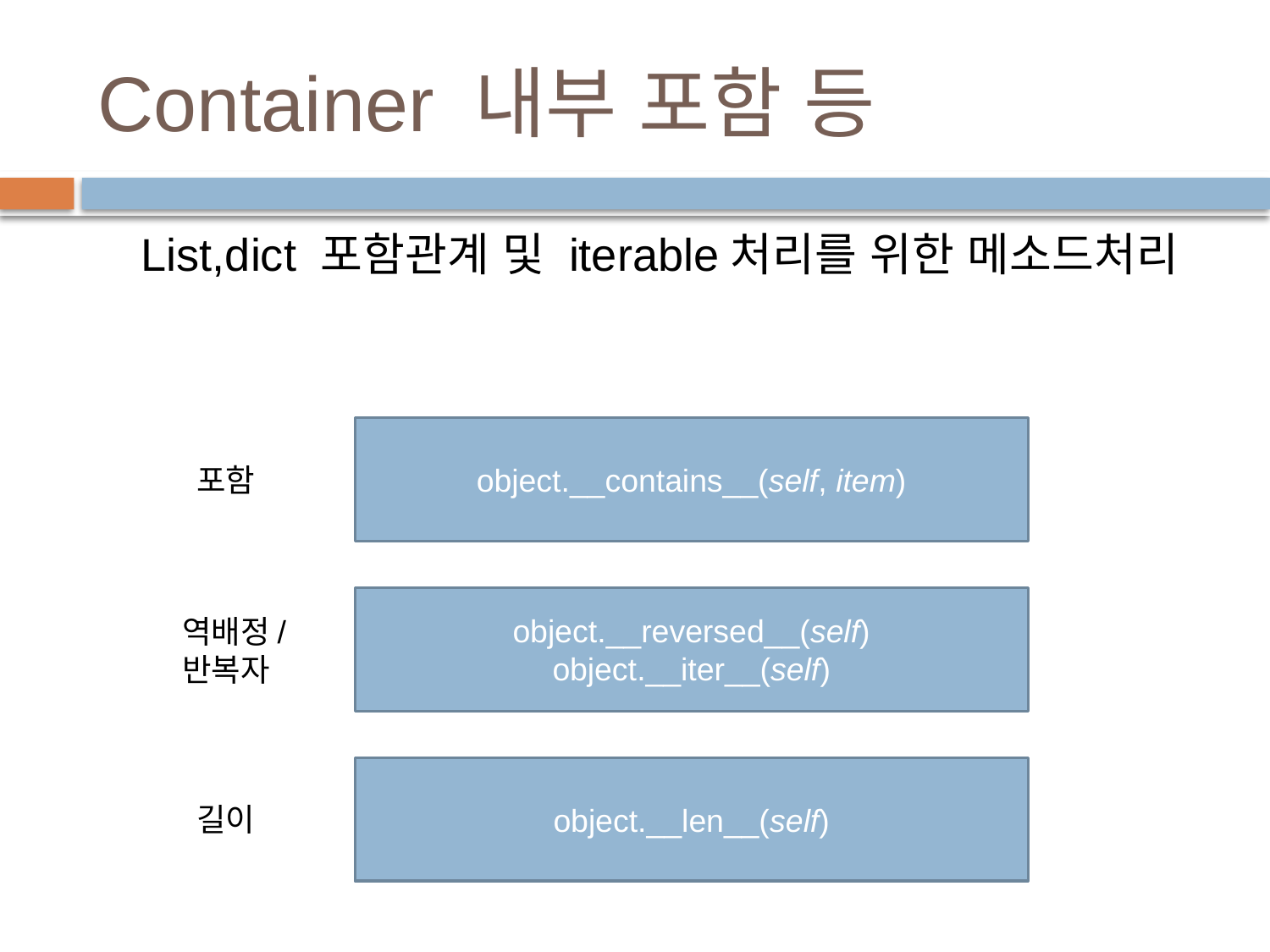

# Container 내부 포함 등
List,dict 포함관계 및 iterable처리를 위한 메소드처리
object.__contains__(self, item)
포함
object.__reversed__(self)
object.__iter__(self)
역배정/
반복자
object.__len__(self)
길이